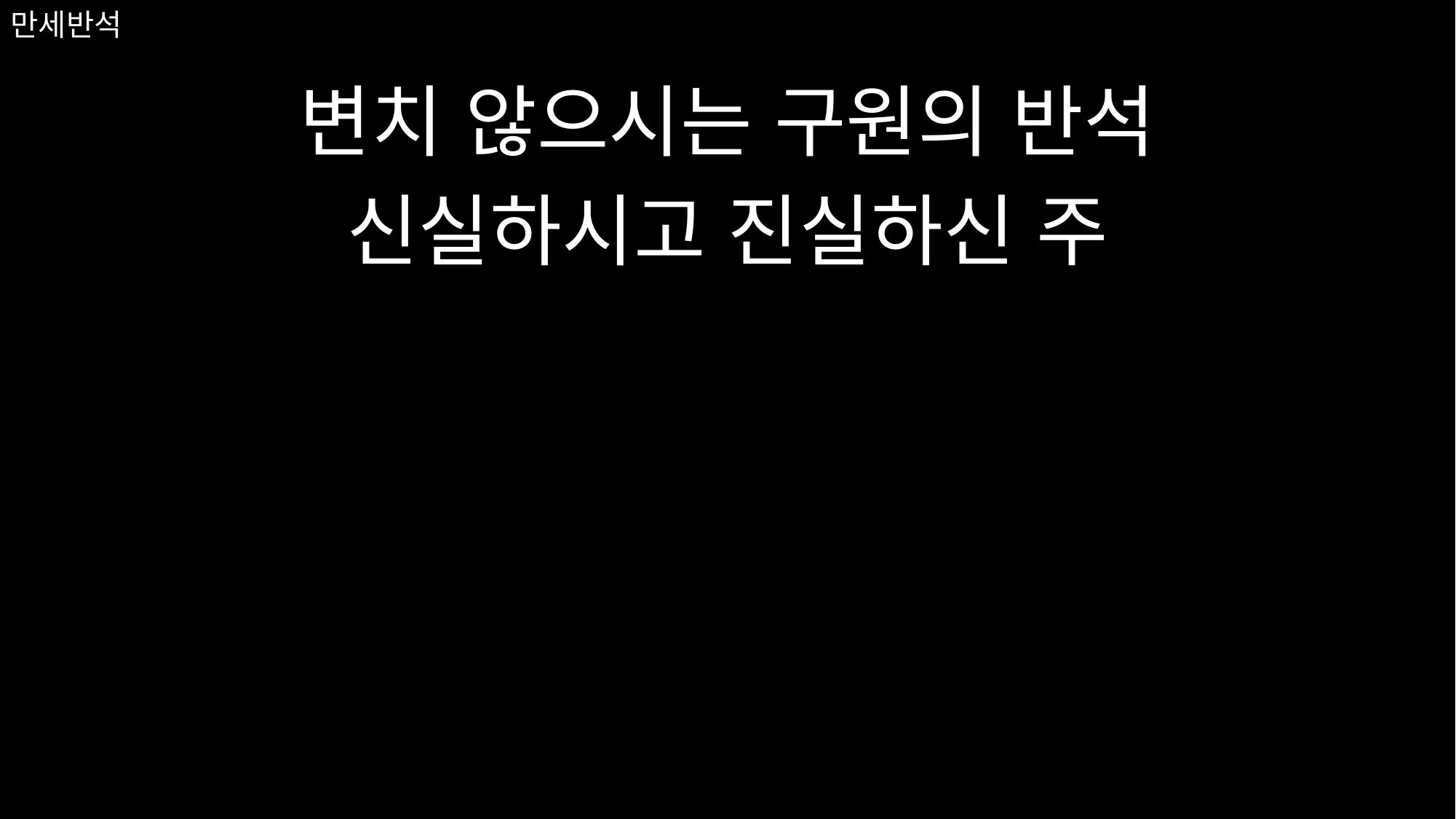

변치 않으시는 구원의 반석
신실하시고 진실하신 주

# 만세반석